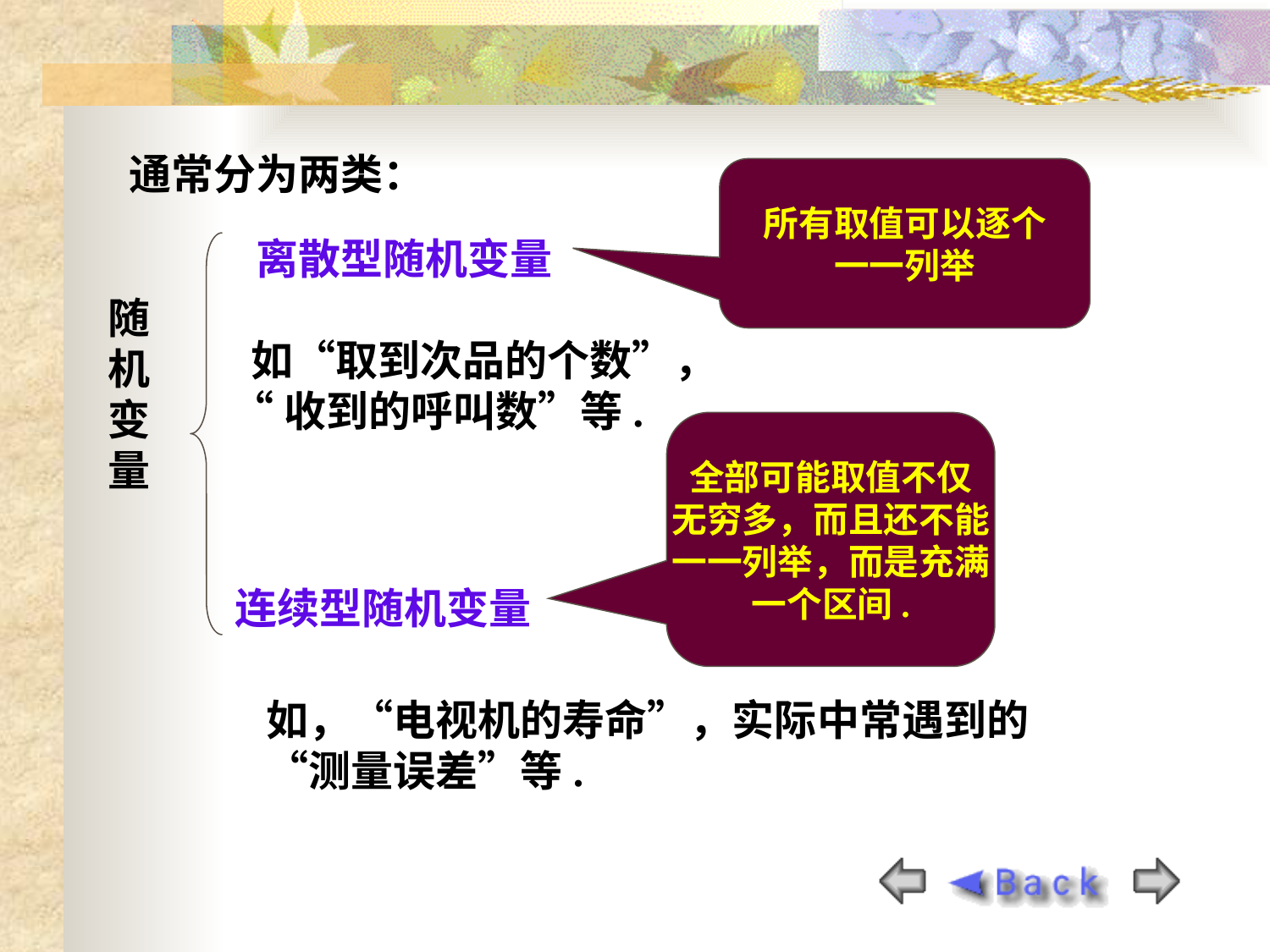

通常分为两类：
所有取值可以逐个
一一列举
离散型随机变量

随机变量
    如“取到次品的个数”，
   “收到的呼叫数”等.
全部可能取值不仅
无穷多，而且还不能
一一列举，而是充满
一个区间.
连续型随机变量
如，“电视机的寿命”，实际中常遇到的“测量误差”等.